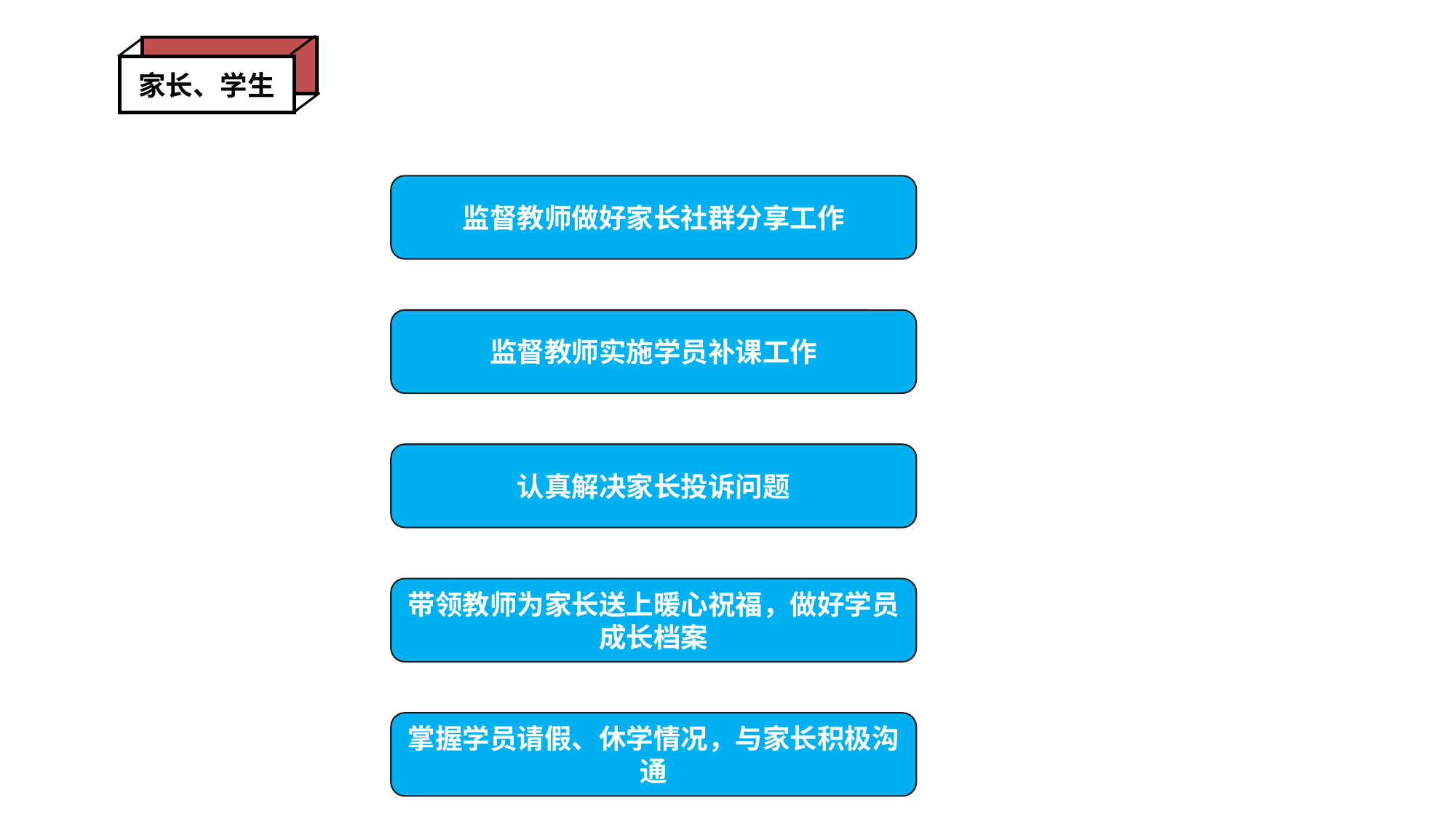

家长、学生
监督教师做好家长社群分享工作
监督教师实施学员补课工作
认真解决家长投诉问题
带领教师为家长送上暖心祝福，做好学员成长档案
掌握学员请假、休学情况，与家长积极沟通